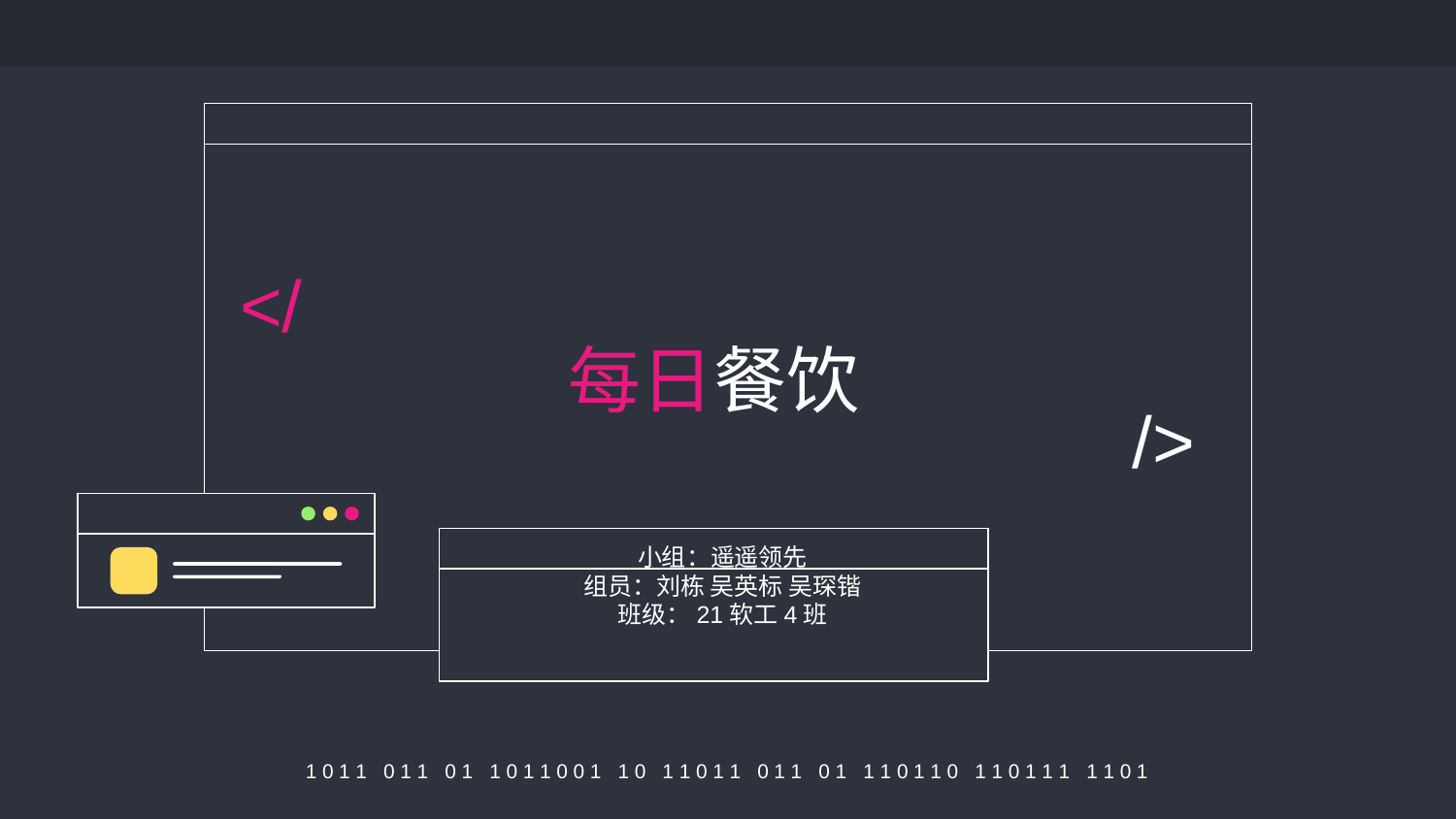

</
# 每日餐饮
/>

小组：遥遥领先
组员：刘栋 吴英标 吴琛锴
班级：21软工4班